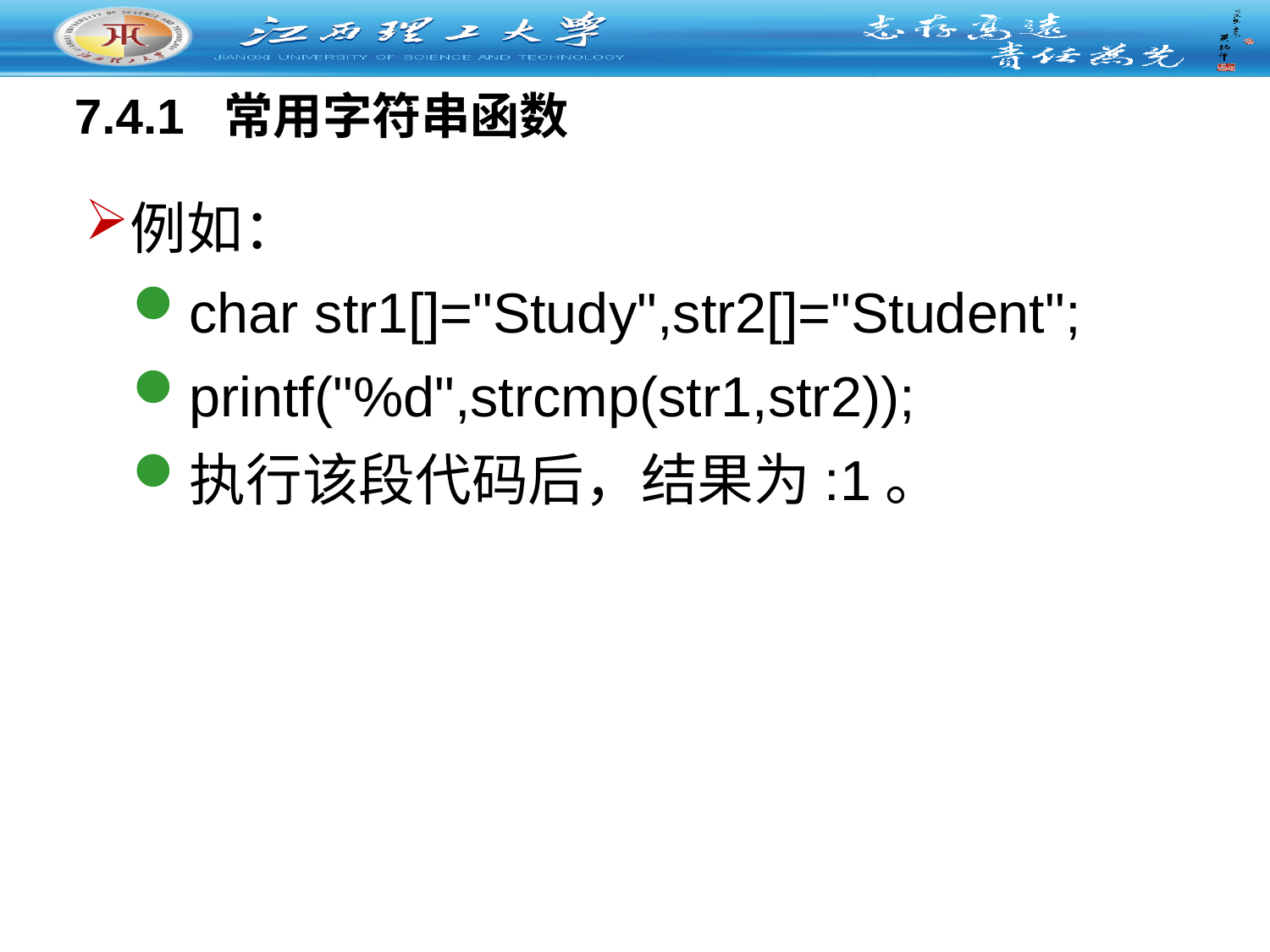

# 7.4.1  常用字符串函数
例如：
char str1[]="Study",str2[]="Student";
printf("%d",strcmp(str1,str2));
执行该段代码后，结果为:1。